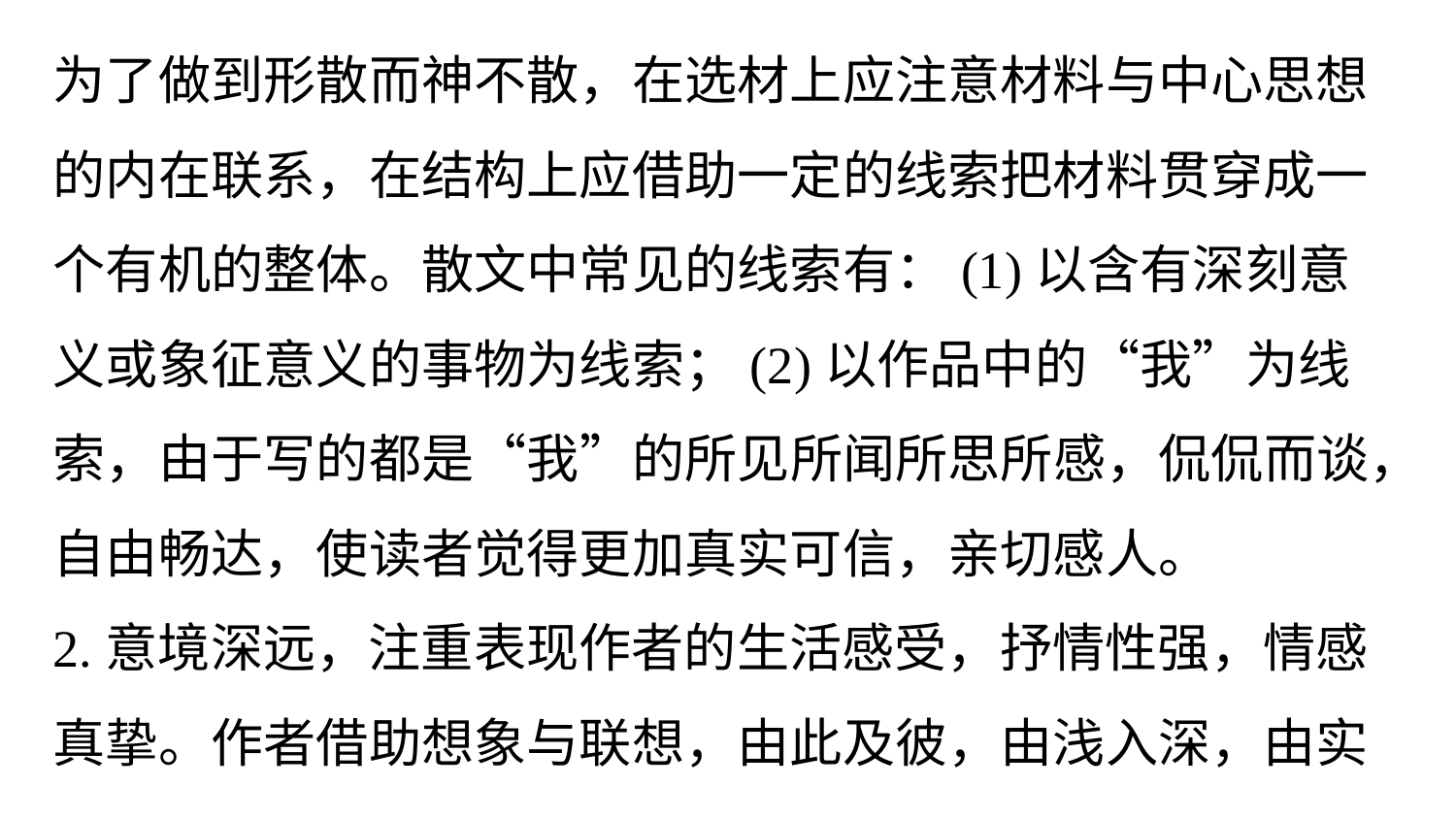

为了做到形散而神不散，在选材上应注意材料与中心思想的内在联系，在结构上应借助一定的线索把材料贯穿成一个有机的整体。散文中常见的线索有：(1)以含有深刻意义或象征意义的事物为线索；(2)以作品中的“我”为线索，由于写的都是“我”的所见所闻所思所感，侃侃而谈，自由畅达，使读者觉得更加真实可信，亲切感人。
2.意境深远，注重表现作者的生活感受，抒情性强，情感真挚。作者借助想象与联想，由此及彼，由浅入深，由实